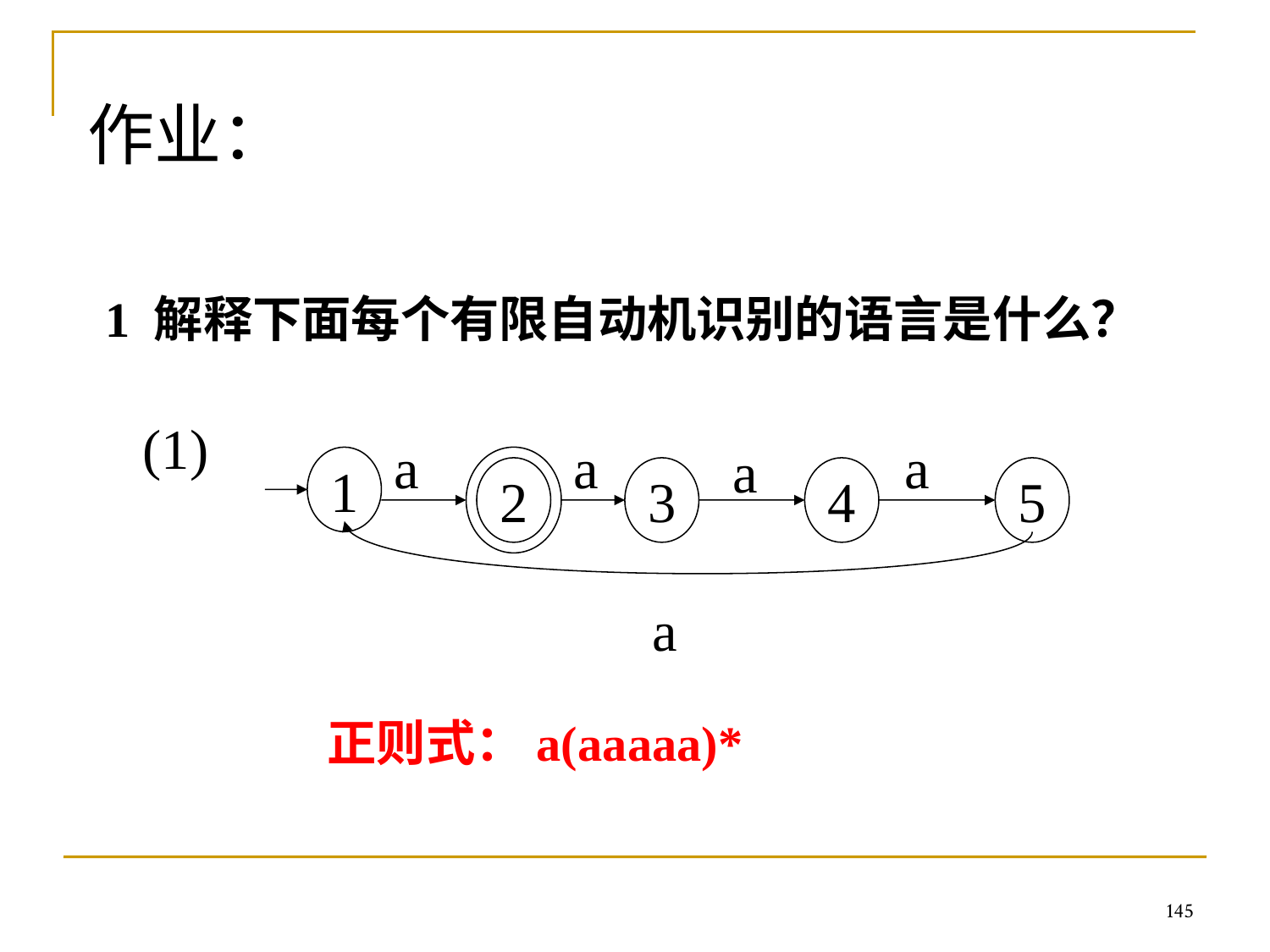

作业：

1 解释下面每个有限自动机识别的语言是什么？
(1)
a
a
a
a
1

2
3
4
5

a
正则式：a(aaaaa)*
145